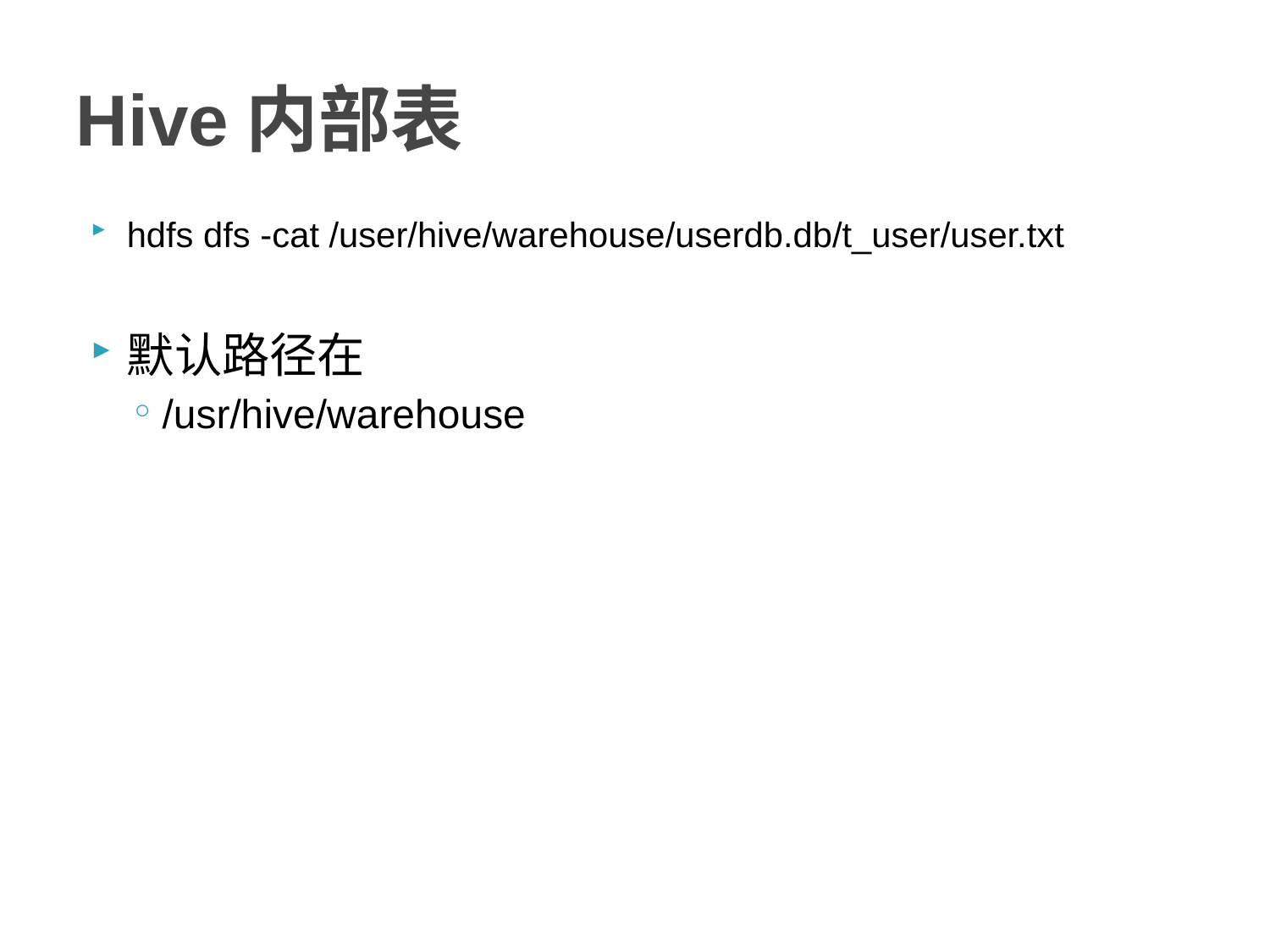

# Hive内部表
hdfs dfs -cat /user/hive/warehouse/userdb.db/t_user/user.txt

默认路径在
/usr/hive/warehouse